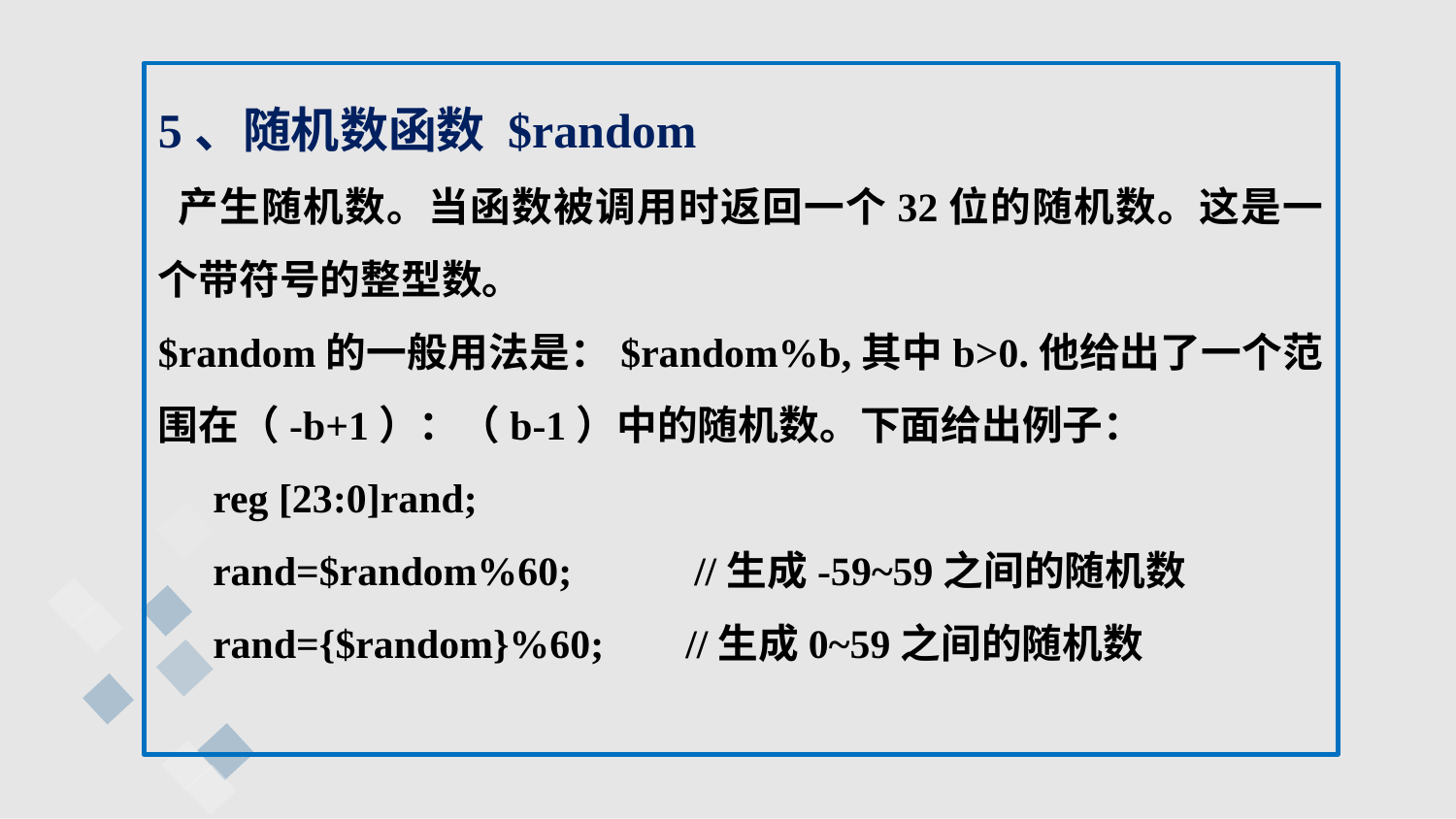

5、随机数函数 $random
 产生随机数。当函数被调用时返回一个32位的随机数。这是一个带符号的整型数。
$random的一般用法是：$random%b,其中b>0.他给出了一个范围在（-b+1）：（b-1）中的随机数。下面给出例子：
reg [23:0]rand;
rand=$random%60;            //生成-59~59之间的随机数
rand={$random}%60;        //生成0~59之间的随机数